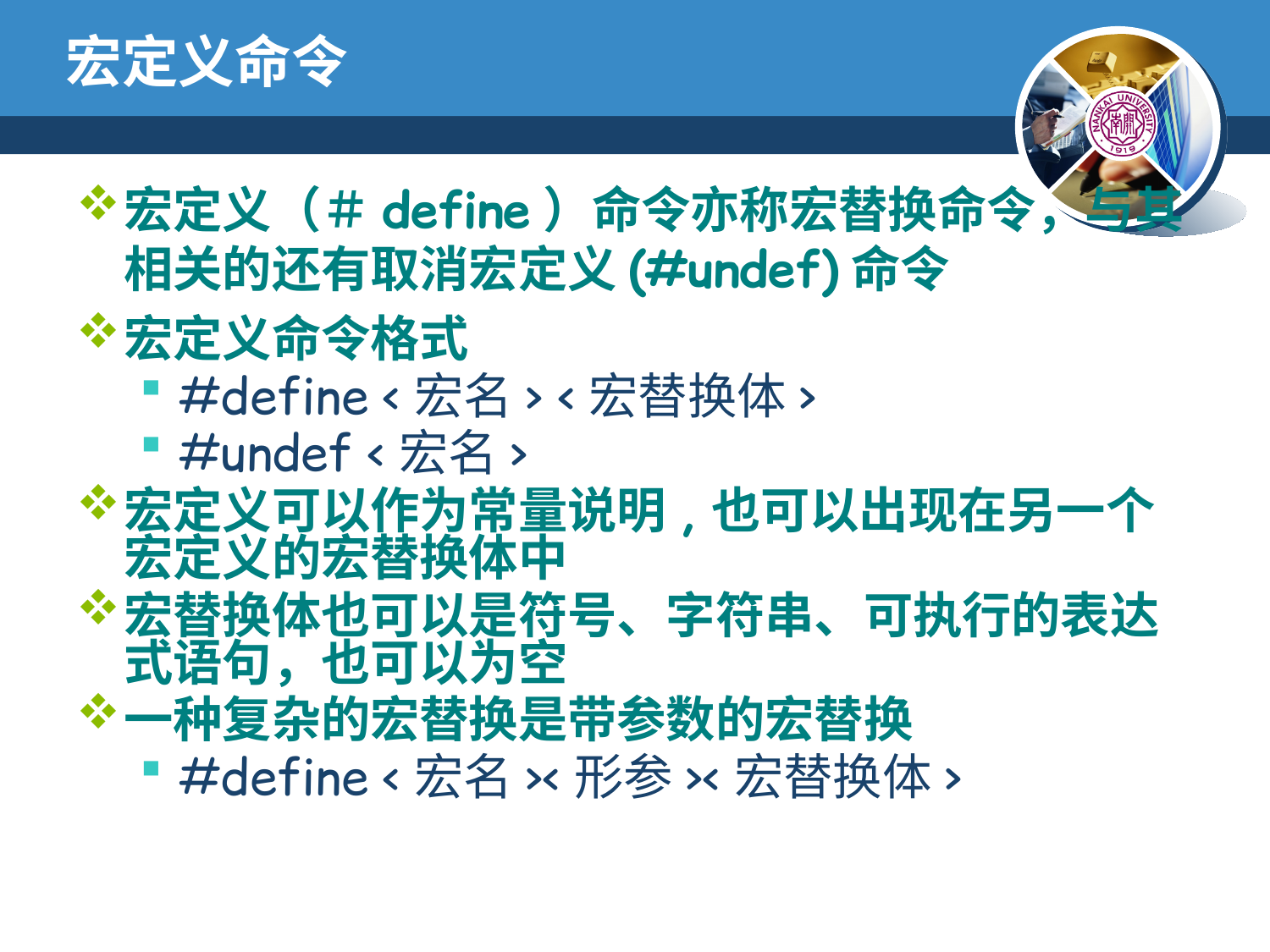

# 宏定义命令
宏定义（＃define）命令亦称宏替换命令，与其相关的还有取消宏定义(#undef)命令
宏定义命令格式
#define <宏名> <宏替换体>
#undef <宏名>
宏定义可以作为常量说明,也可以出现在另一个宏定义的宏替换体中
宏替换体也可以是符号、字符串、可执行的表达式语句，也可以为空
一种复杂的宏替换是带参数的宏替换
#define <宏名><形参><宏替换体>
44